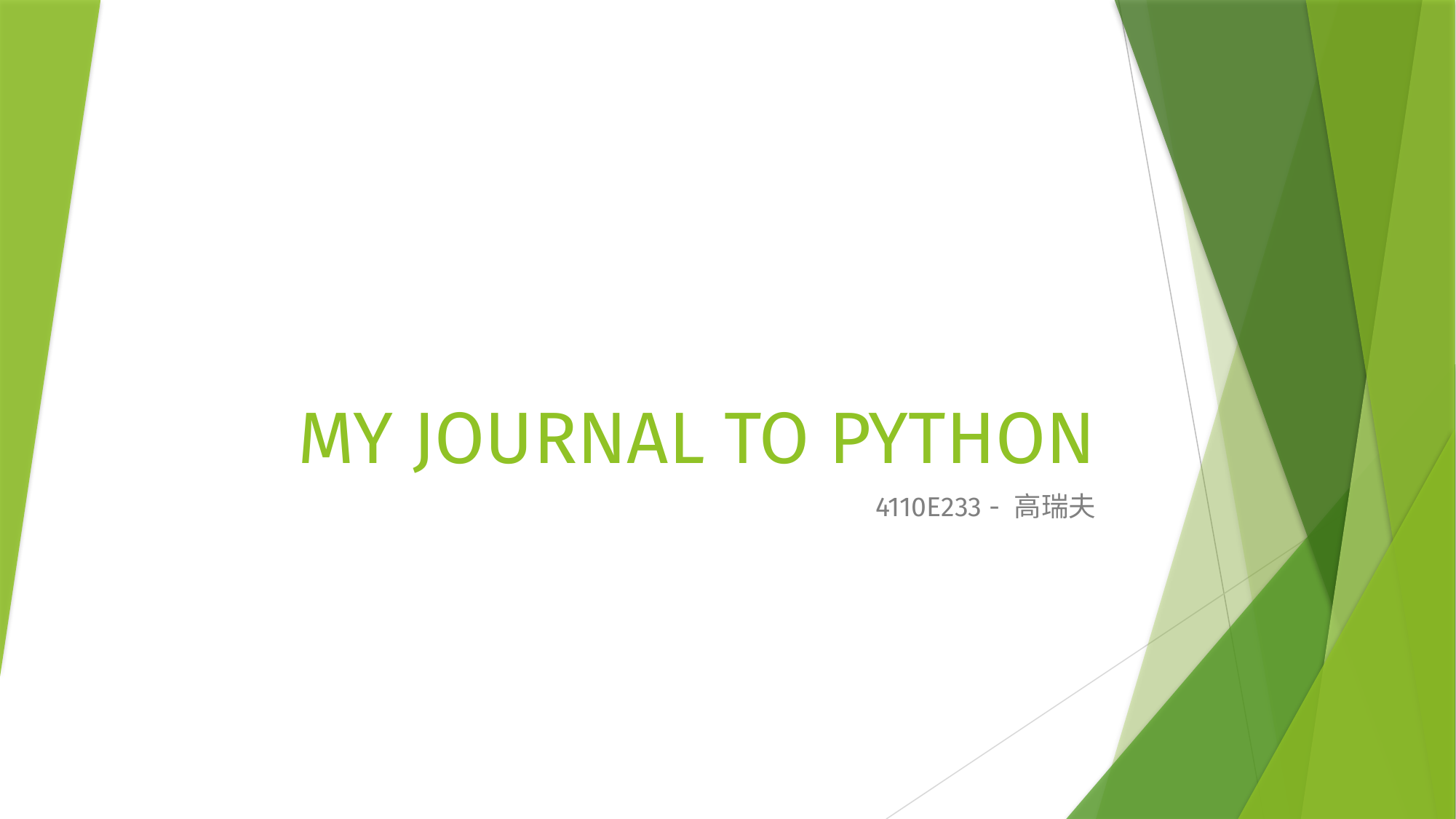

# MY JOURNAL TO PYTHON
4110E233 - 高瑞夫